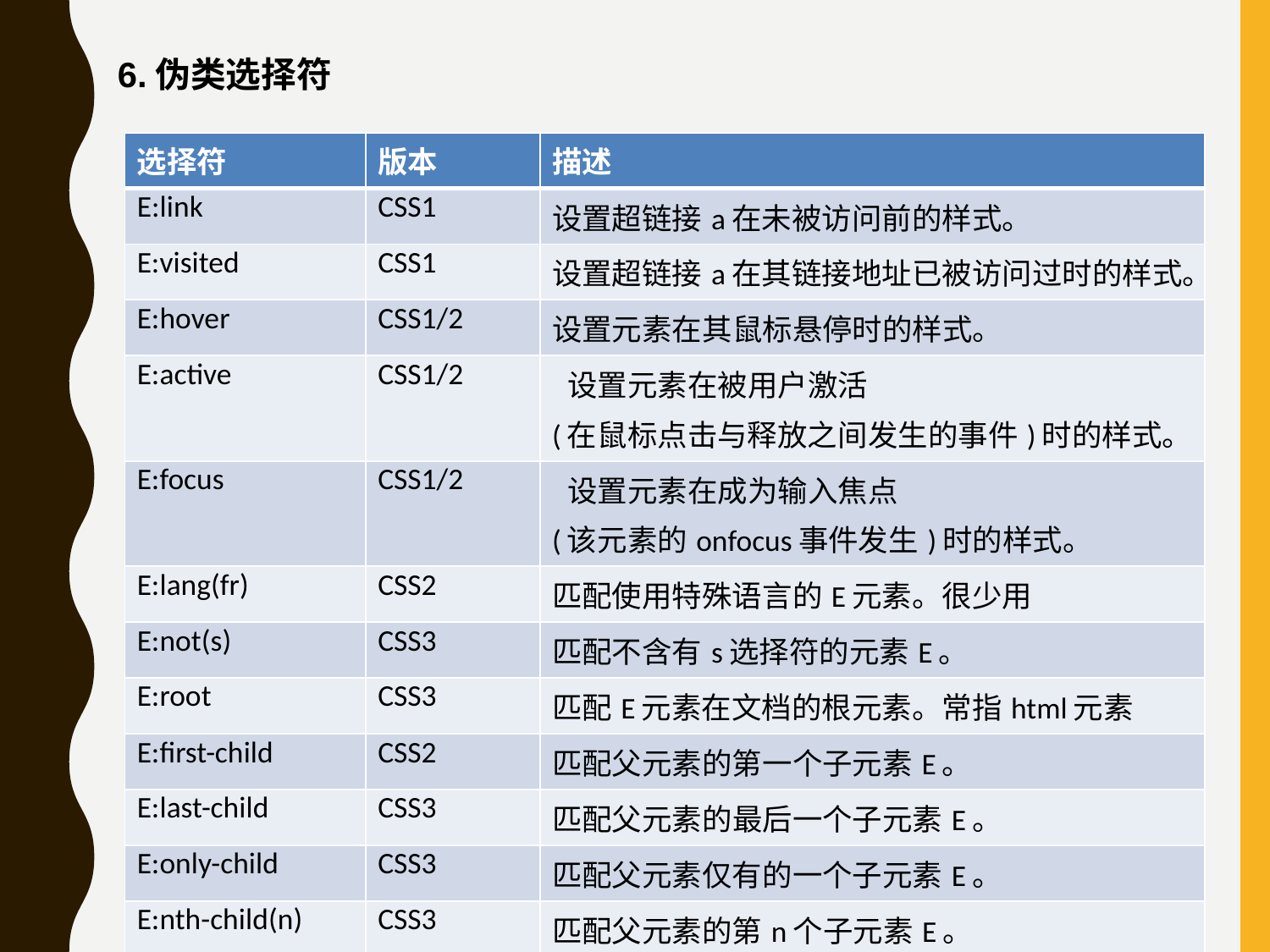

6.伪类选择符
| 选择符 | 版本 | 描述 |
| --- | --- | --- |
| E:link | CSS1 | 设置超链接a在未被访问前的样式。 |
| E:visited | CSS1 | 设置超链接a在其链接地址已被访问过时的样式。 |
| E:hover | CSS1/2 | 设置元素在其鼠标悬停时的样式。 |
| E:active | CSS1/2 | 设置元素在被用户激活 (在鼠标点击与释放之间发生的事件)时的样式。 |
| E:focus | CSS1/2 | 设置元素在成为输入焦点 (该元素的onfocus事件发生)时的样式。 |
| E:lang(fr) | CSS2 | 匹配使用特殊语言的E元素。很少用 |
| E:not(s) | CSS3 | 匹配不含有s选择符的元素E。 |
| E:root | CSS3 | 匹配E元素在文档的根元素。常指html元素 |
| E:first-child | CSS2 | 匹配父元素的第一个子元素E。 |
| E:last-child | CSS3 | 匹配父元素的最后一个子元素E。 |
| E:only-child | CSS3 | 匹配父元素仅有的一个子元素E。 |
| E:nth-child(n) | CSS3 | 匹配父元素的第n个子元素E。 |
| E:nth-last-child(n) | CSS3 | 匹配父元素的倒数第n个子元素E。 |